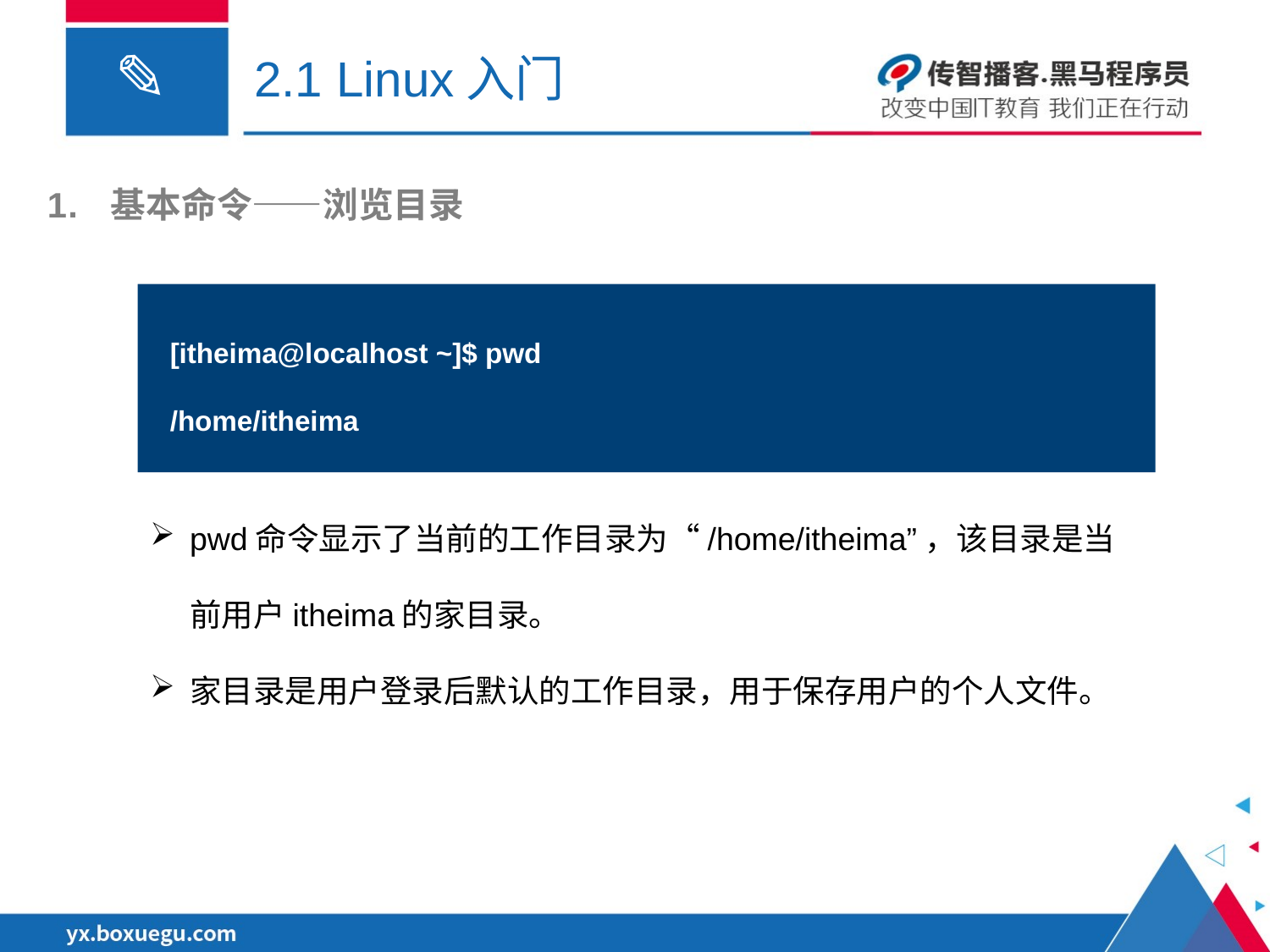

# 2.1 Linux入门
基本命令——浏览目录

[itheima@localhost ~]$ pwd
/home/itheima
pwd命令显示了当前的工作目录为“/home/itheima”，该目录是当前用户itheima的家目录。
家目录是用户登录后默认的工作目录，用于保存用户的个人文件。